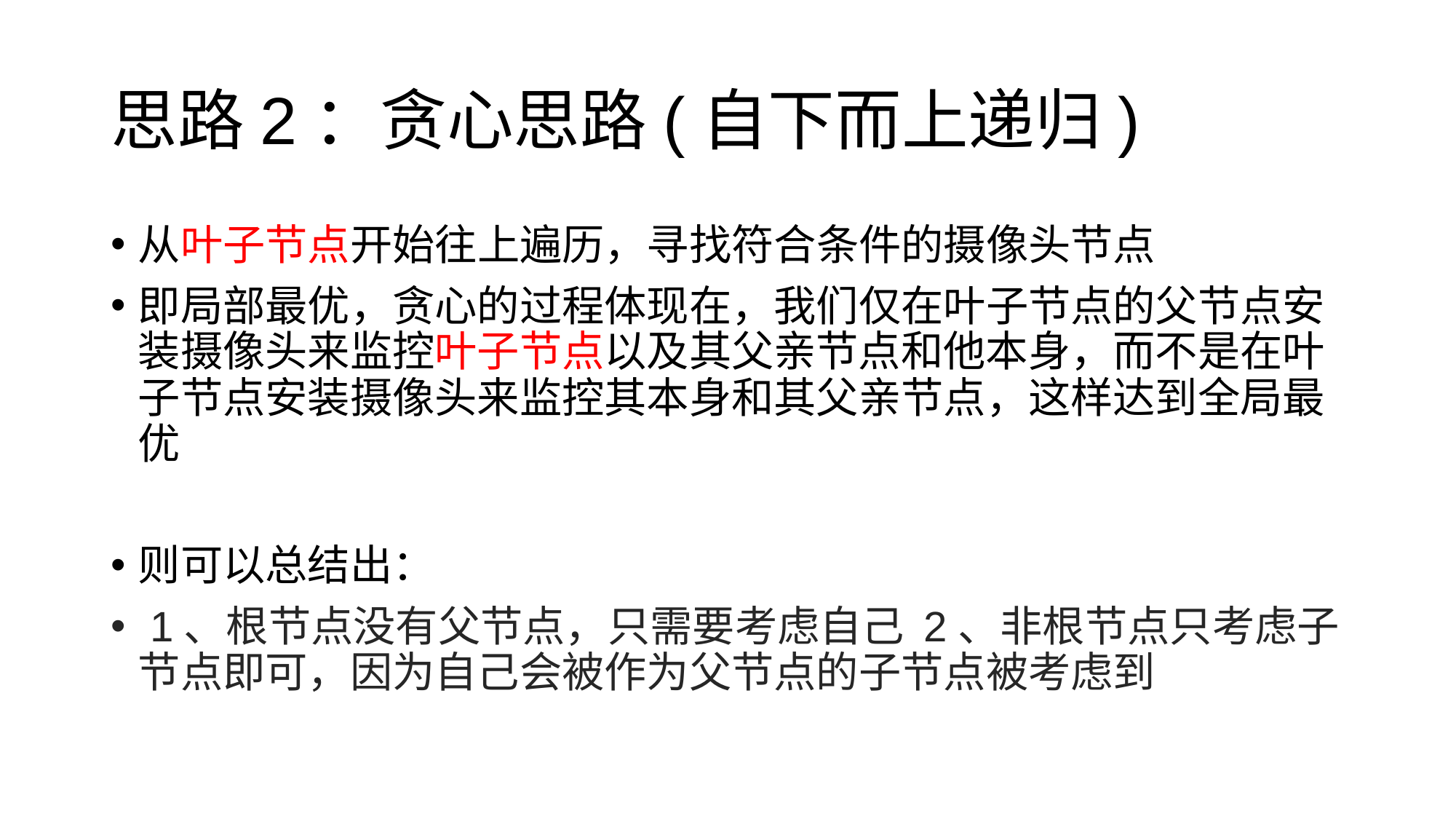

# 思路2：贪心思路(自下而上递归)
从叶子节点开始往上遍历，寻找符合条件的摄像头节点
即局部最优，贪心的过程体现在，我们仅在叶子节点的父节点安装摄像头来监控叶子节点以及其父亲节点和他本身，而不是在叶子节点安装摄像头来监控其本身和其父亲节点，这样达到全局最优

则可以总结出：
 1、根节点没有父节点，只需要考虑自己 2、非根节点只考虑子节点即可，因为自己会被作为父节点的子节点被考虑到